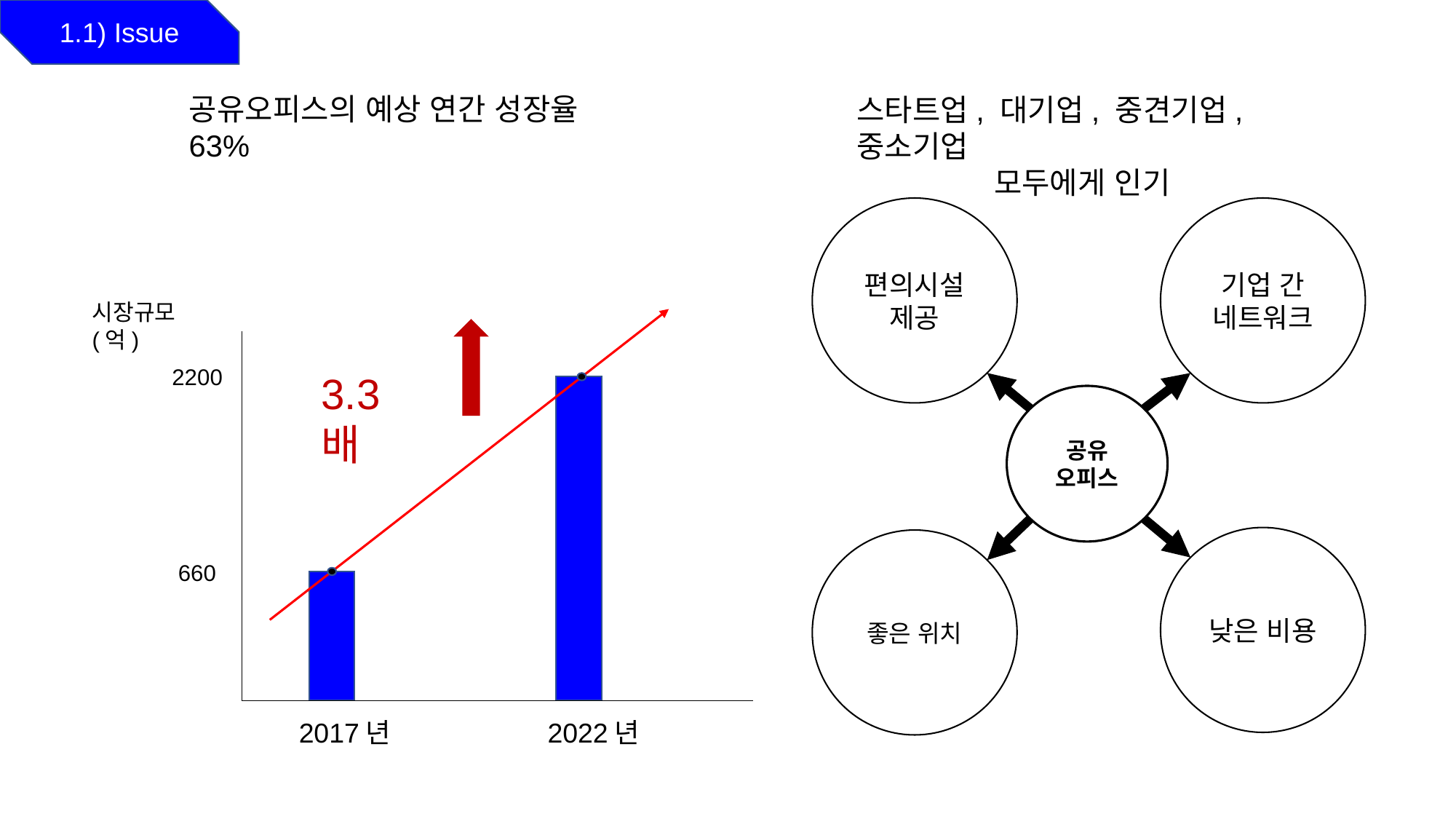

1.1) Issue
공유오피스의 예상 연간 성장율 63%
스타트업, 대기업, 중견기업, 중소기업
모두에게 인기
편의시설
제공
기업 간
네트워크
시장규모(억)

2200
3.3 배

공유
오피스
낮은 비용
좋은 위치
660

2017년
2022년